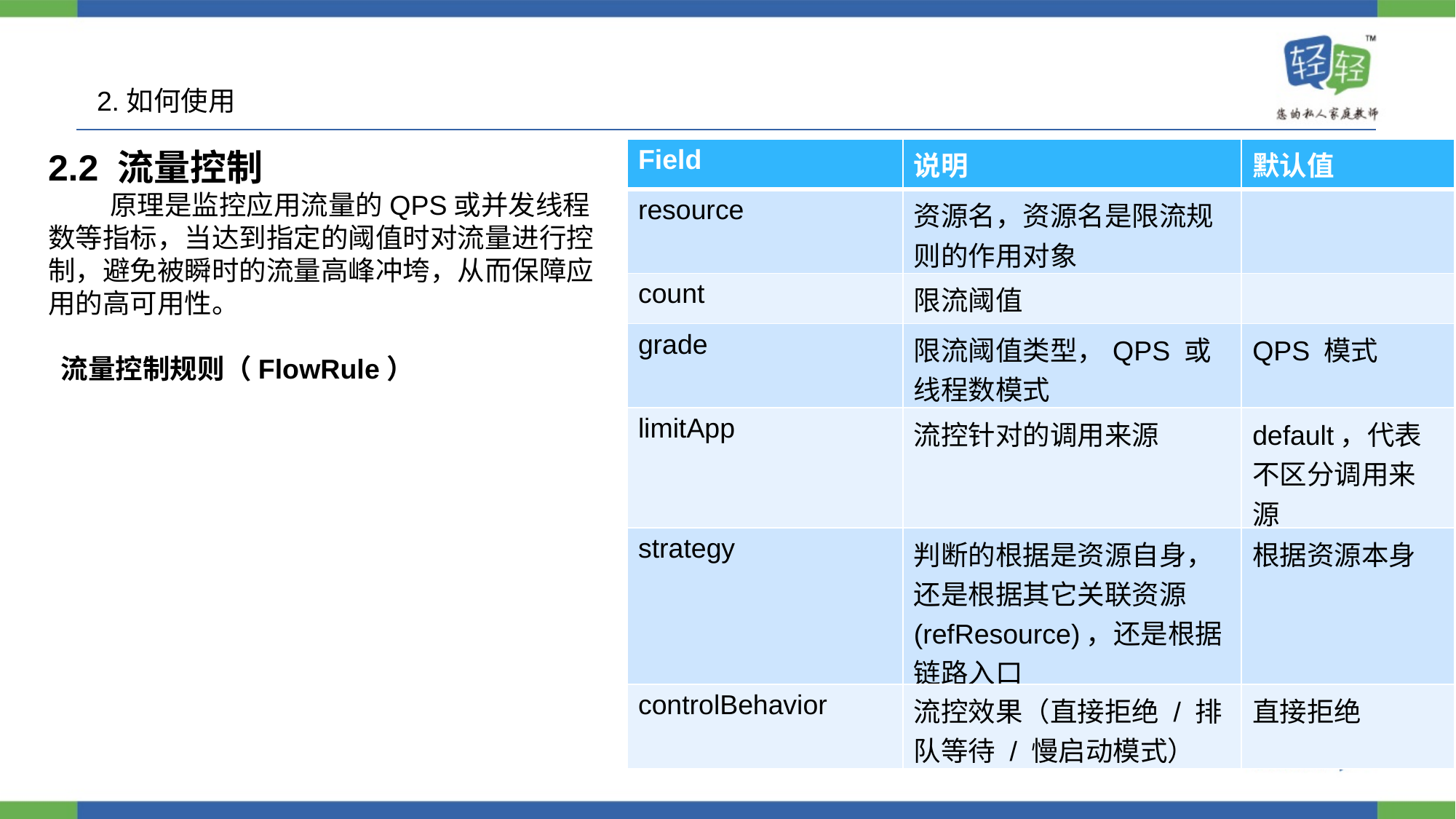

2.如何使用
2.2 流量控制
         原理是监控应用流量的QPS或并发线程数等指标，当达到指定的阈值时对流量进行控制，避免被瞬时的流量高峰冲垮，从而保障应用的高可用性。

 流量控制规则（FlowRule）

| Field | 说明 | 默认值 |
| --- | --- | --- |
| resource | 资源名，资源名是限流规则的作用对象 |  |
| count | 限流阈值 |  |
| grade | 限流阈值类型，QPS 或线程数模式 | QPS 模式 |
| limitApp | 流控针对的调用来源 | default，代表不区分调用来源 |
| strategy | 判断的根据是资源自身，还是根据其它关联资源 (refResource)，还是根据链路入口 | 根据资源本身 |
| controlBehavior | 流控效果（直接拒绝 / 排队等待 / 慢启动模式） | 直接拒绝 |
7